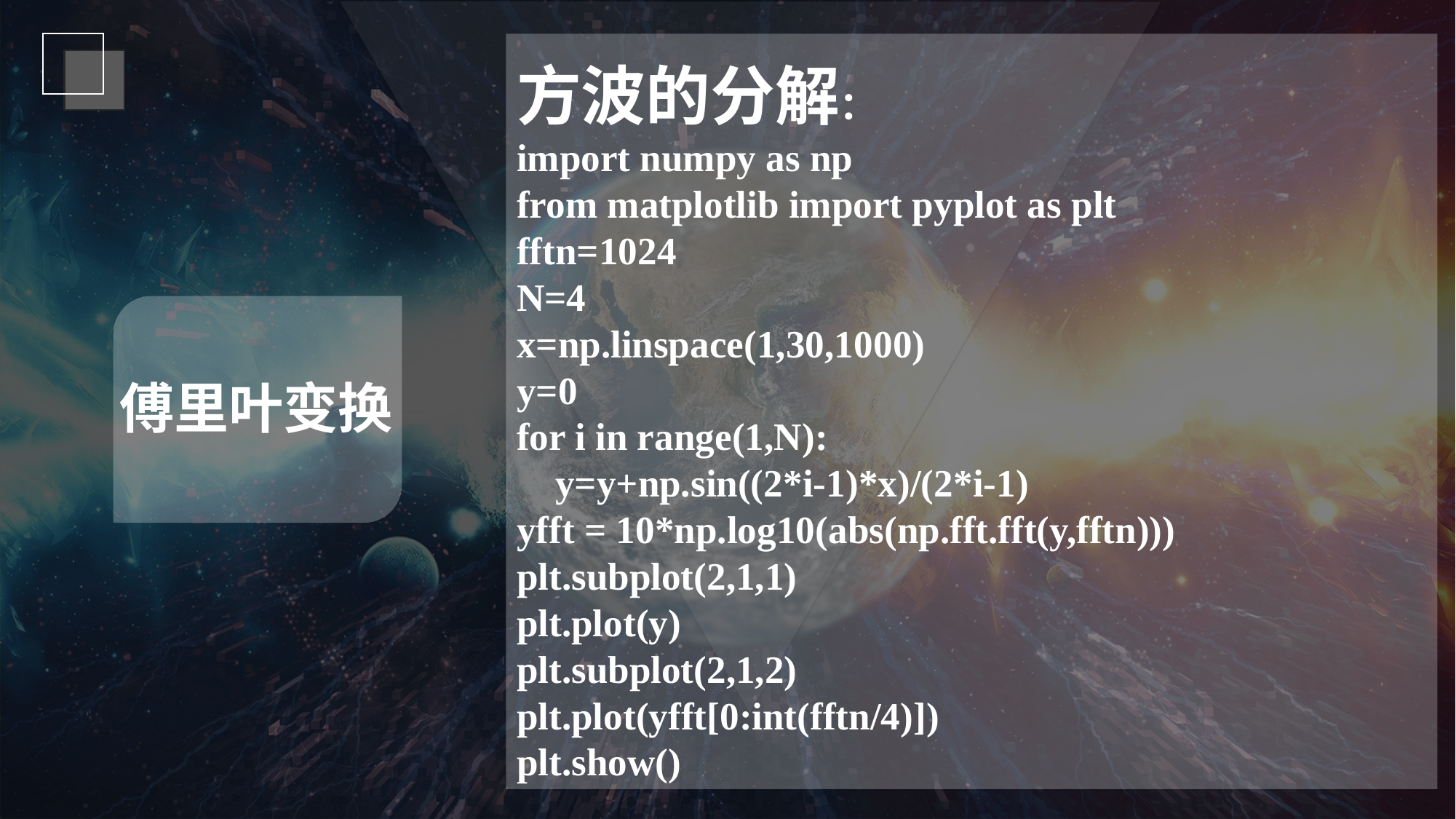

方波的分解：
import numpy as np
from matplotlib import pyplot as plt
fftn=1024
N=4
x=np.linspace(1,30,1000)
y=0
for i in range(1,N):
    y=y+np.sin((2*i-1)*x)/(2*i-1)
yfft = 10*np.log10(abs(np.fft.fft(y,fftn)))
plt.subplot(2,1,1)
plt.plot(y)
plt.subplot(2,1,2)
plt.plot(yfft[0:int(fftn/4)])
plt.show()

傅里叶变换